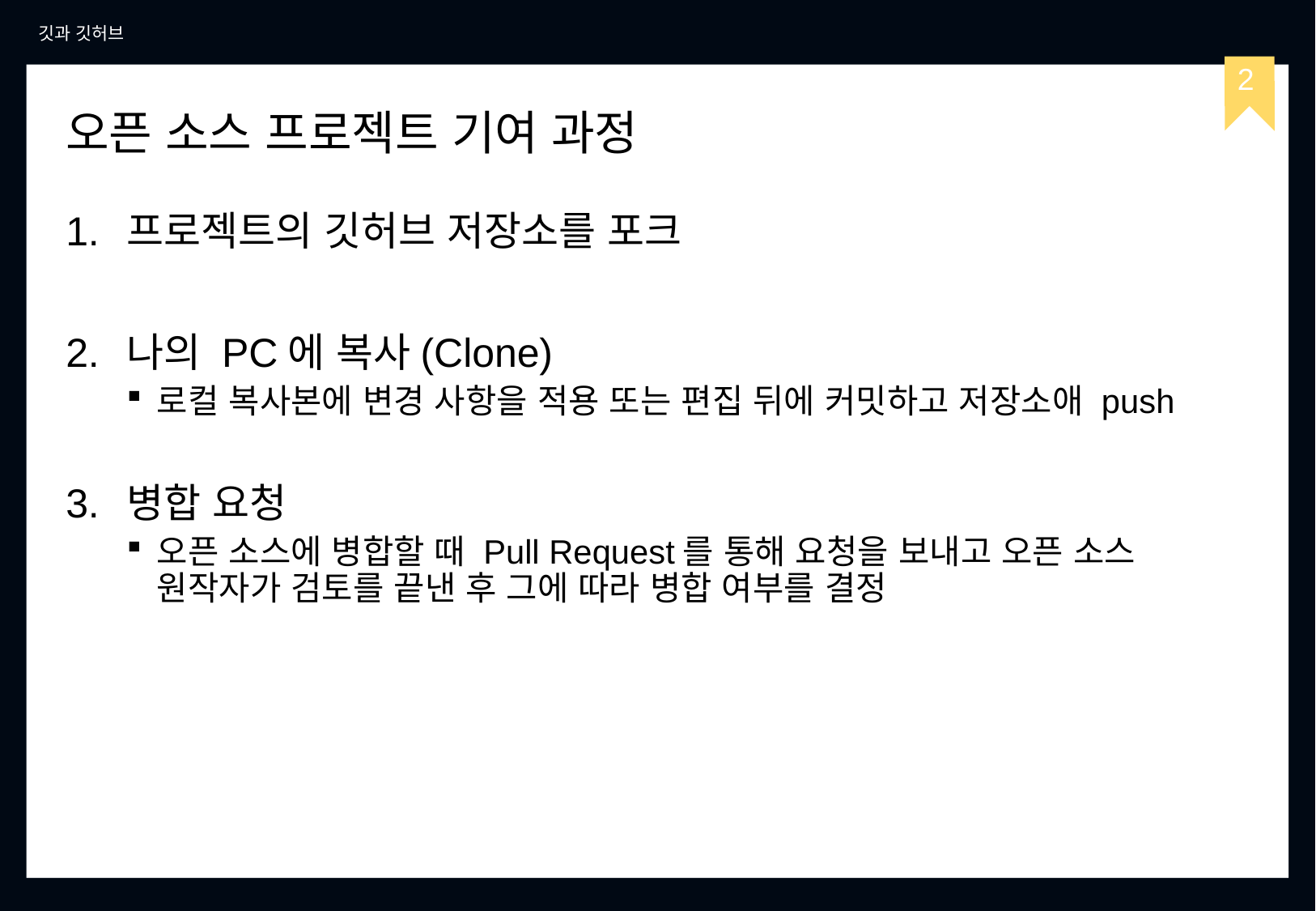

깃과 깃허브
2
# 오픈 소스 프로젝트 기여 과정
프로젝트의 깃허브 저장소를 포크

나의 PC에 복사(Clone)
로컬 복사본에 변경 사항을 적용 또는 편집 뒤에 커밋하고 저장소애 push

병합 요청
오픈 소스에 병합할 때 Pull Request를 통해 요청을 보내고 오픈 소스 원작자가 검토를 끝낸 후 그에 따라 병합 여부를 결정